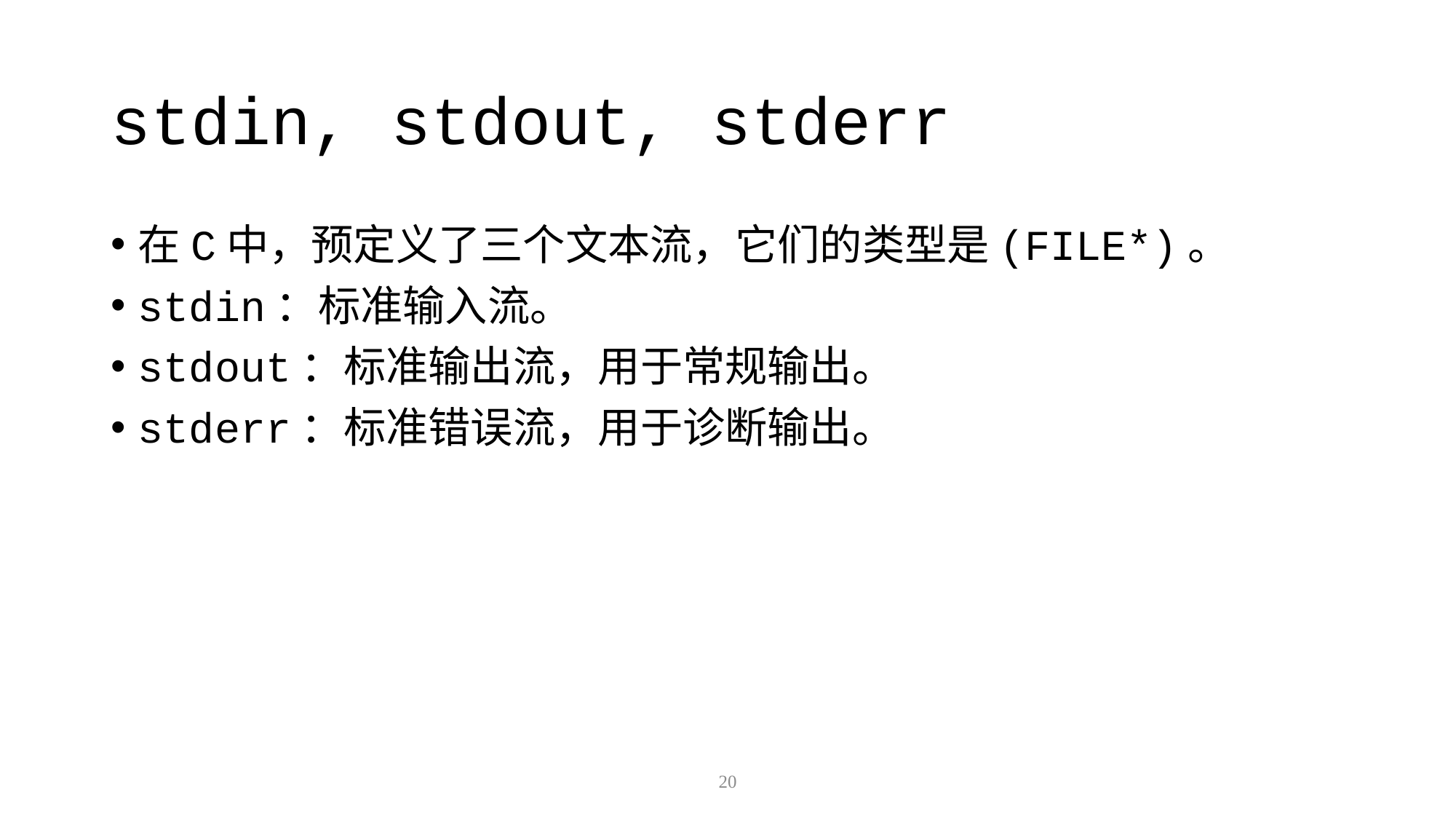

# stdin, stdout, stderr
在C中，预定义了三个文本流，它们的类型是(FILE*)。
stdin：标准输入流。
stdout：标准输出流，用于常规输出。
stderr：标准错误流，用于诊断输出。
20